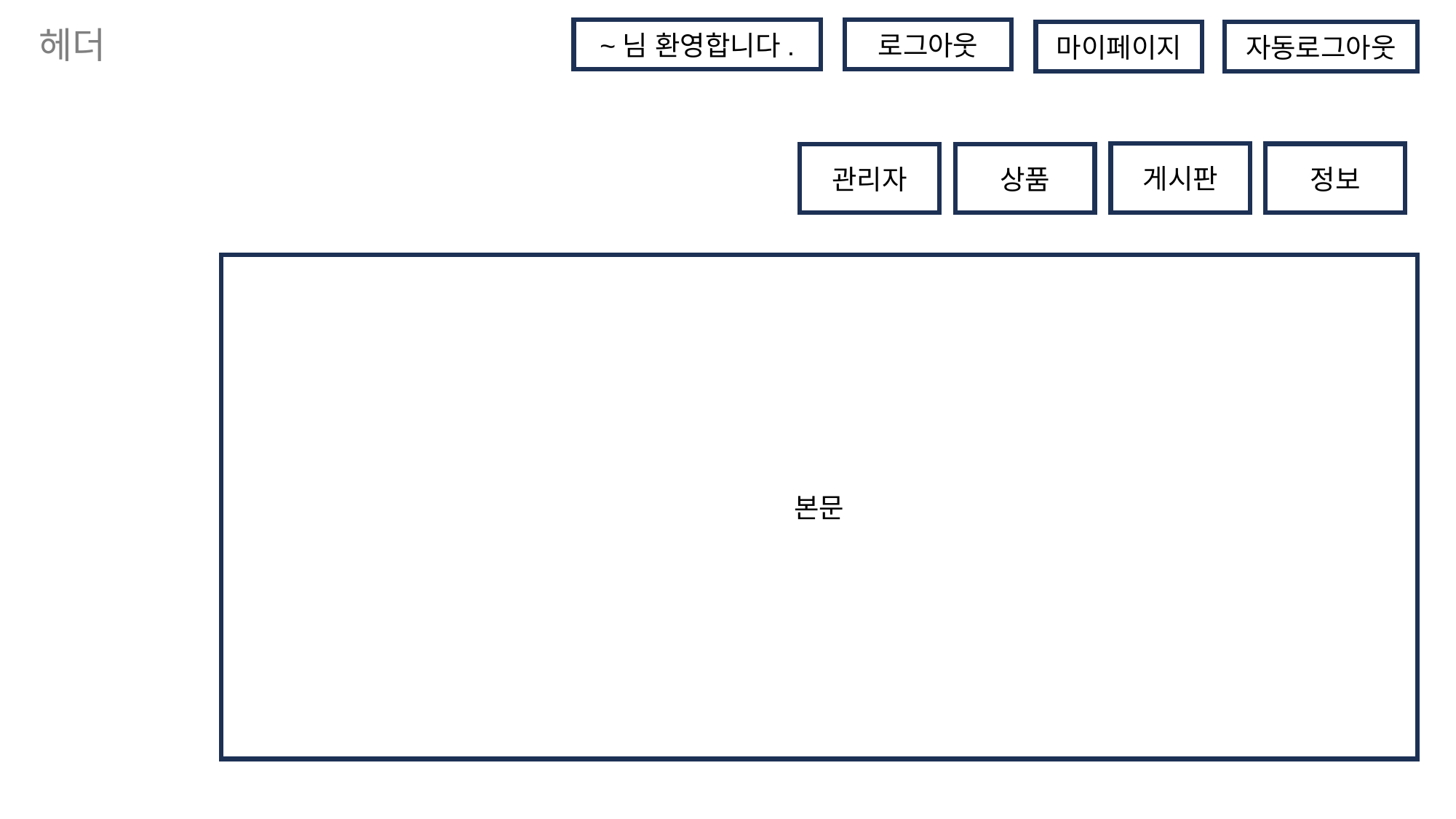

헤더
~님 환영합니다.
로그아웃
마이페이지
자동로그아웃
게시판
정보
관리자
상품
본문